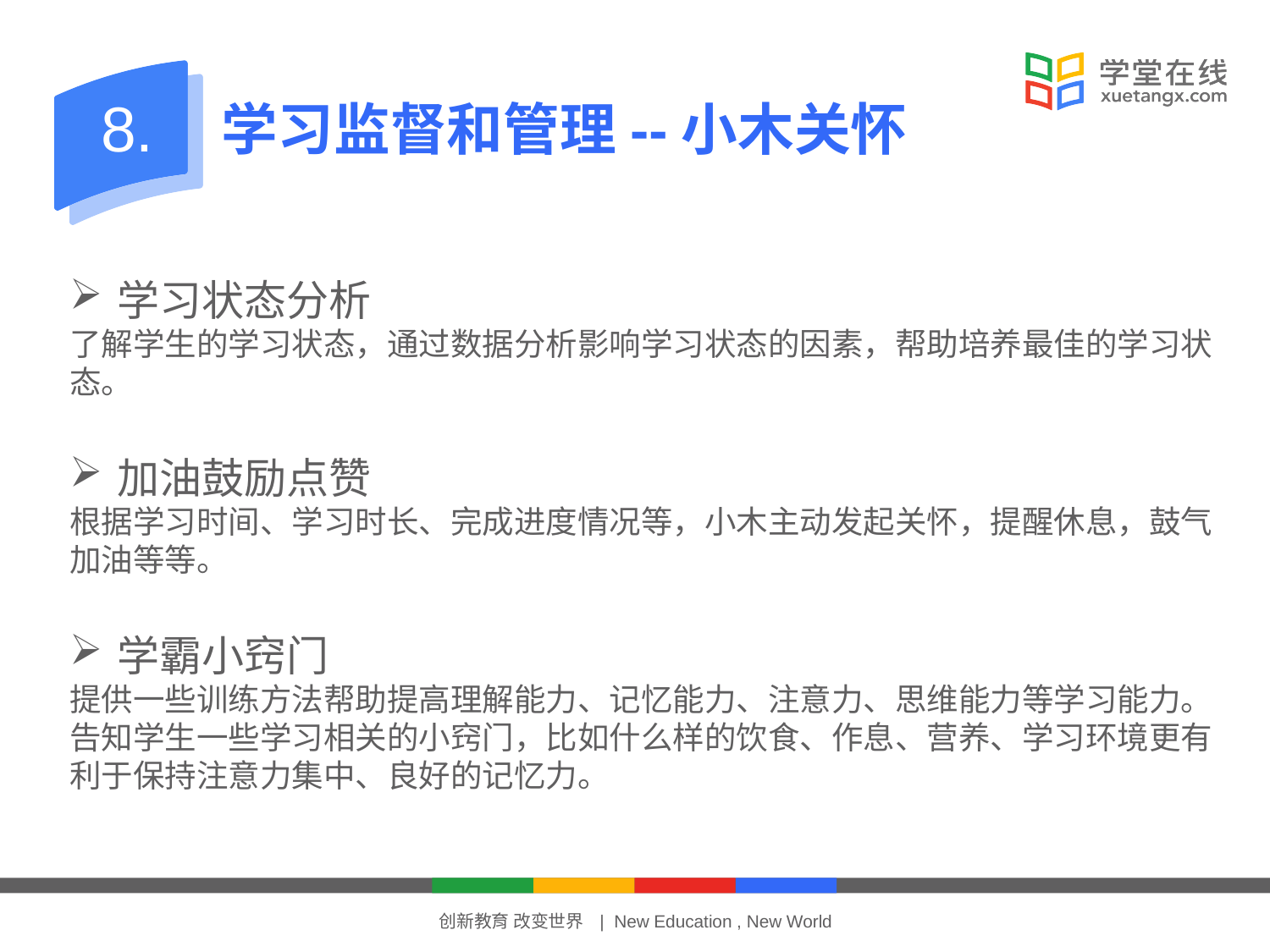

8.
学习监督和管理--小木关怀
学习状态分析
了解学生的学习状态，通过数据分析影响学习状态的因素，帮助培养最佳的学习状态。
加油鼓励点赞
根据学习时间、学习时长、完成进度情况等，小木主动发起关怀，提醒休息，鼓气加油等等。
学霸小窍门
提供一些训练方法帮助提高理解能力、记忆能力、注意力、思维能力等学习能力。告知学生一些学习相关的小窍门，比如什么样的饮食、作息、营养、学习环境更有利于保持注意力集中、良好的记忆力。